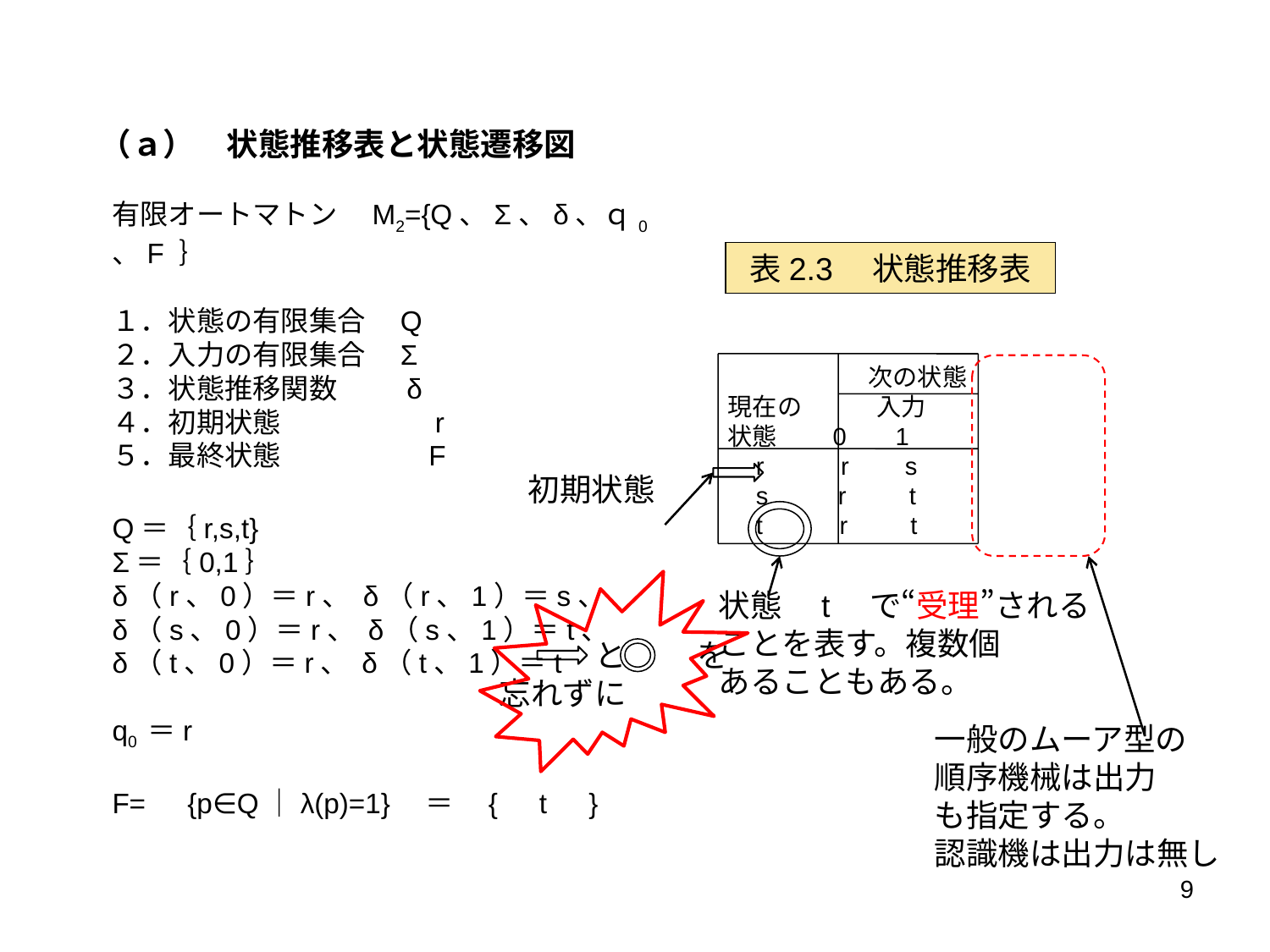

（ａ）　状態推移表と状態遷移図
有限オートマトン　M2={Q、Σ、δ、ｑ0 、F ｝

１．状態の有限集合　Q
２．入力の有限集合　Σ
３．状態推移関数　　 δ
４．初期状態　　　　　 r
５．最終状態　　　　　F

Q＝｛r,s,t}
Σ＝｛0,1｝
δ（r、0）＝r、 δ（r、1）＝s、
δ（s、0）＝r、 δ（s、1）＝t、
δ（t、0）＝r、 δ（t、1）＝t

q0 ＝r

F=　{p∈Q｜λ(p)=1}　＝　{　t　}
表2.3　状態推移表

　   　　　　次の状態
現在の　　　入力
状態         0       1
    r           r        s
    s          r         t
    t           r         t

初期状態

状態　t　で“受理”される
ことを表す。複数個
あることもある。
　　　と 　　を
忘れずに

一般のムーア型の
順序機械は出力
も指定する。
認識機は出力は無し
9